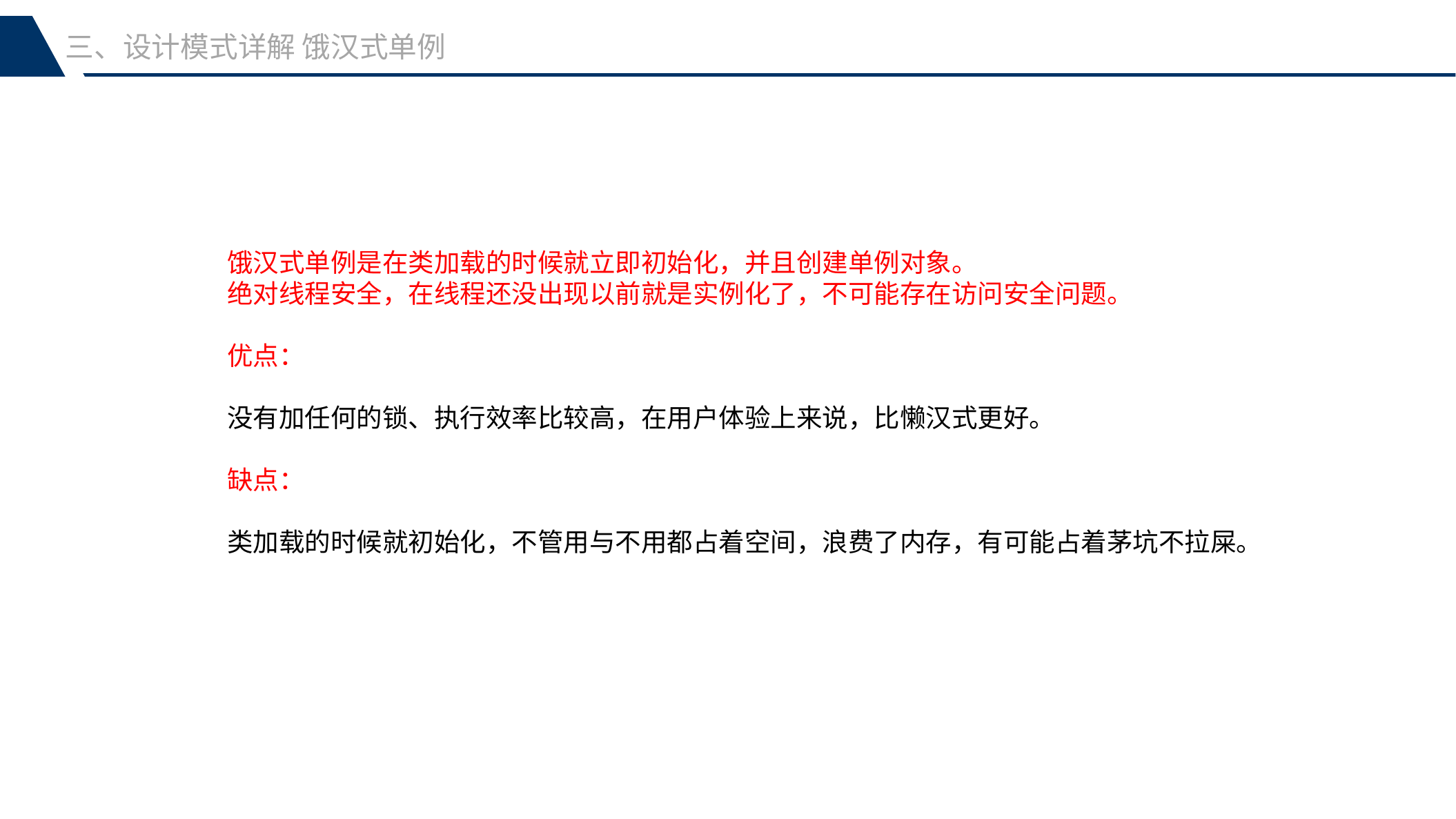

三、设计模式详解 饿汉式单例

饿汉式单例是在类加载的时候就立即初始化，并且创建单例对象。
绝对线程安全，在线程还没出现以前就是实例化了，不可能存在访问安全问题。

优点：

没有加任何的锁、执行效率比较高，在用户体验上来说，比懒汉式更好。

缺点：

类加载的时候就初始化，不管用与不用都占着空间，浪费了内存，有可能占着茅坑不拉屎。